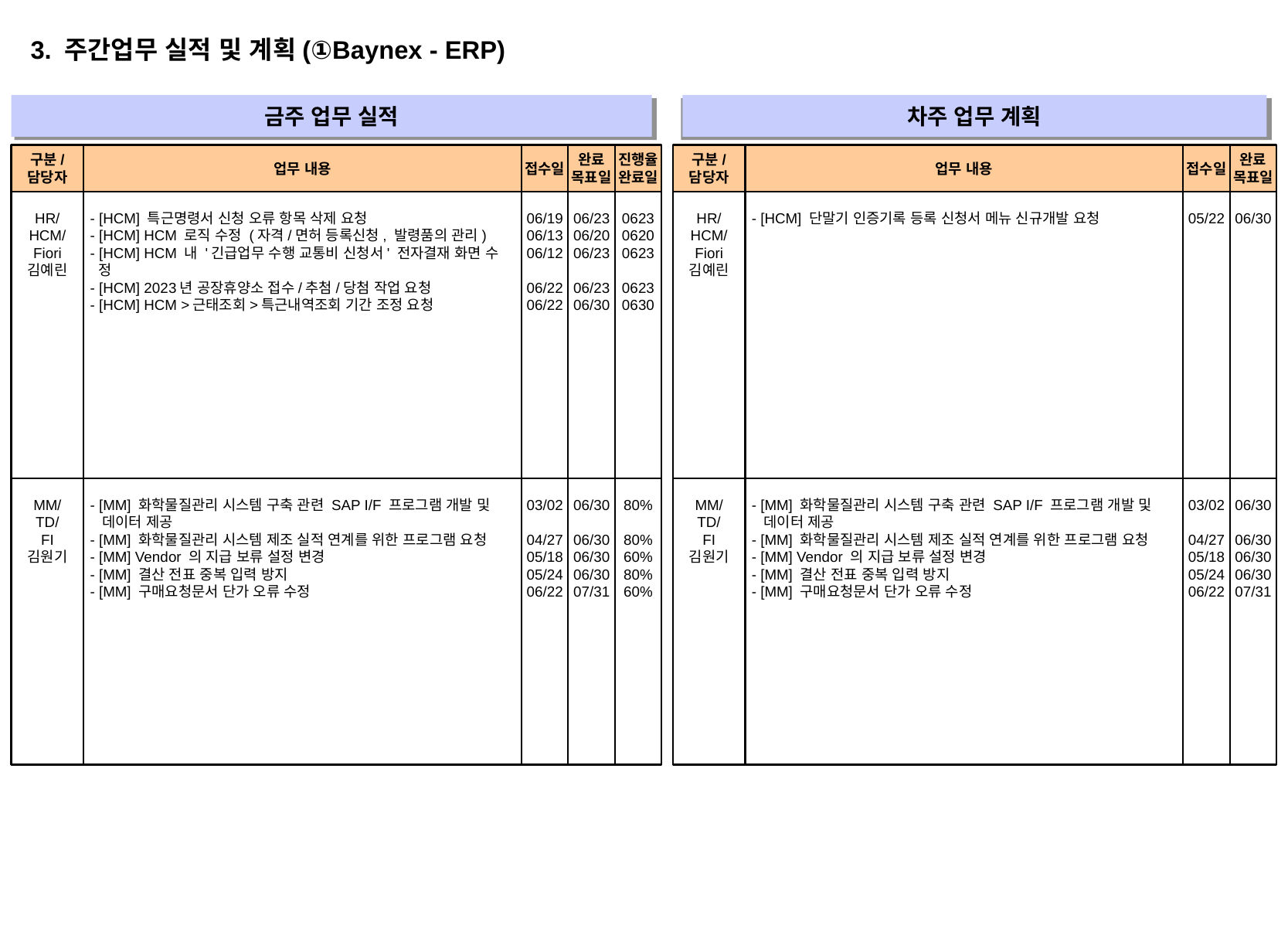

3. 주간업무 실적 및 계획(①Baynex - ERP)
금주 업무 실적
차주 업무 계획
" "
" "
구분/
담당자
업무 내용
접수일
완료
목표일
진행율
완료일
구분/
담당자
업무 내용
접수일
완료
목표일
HR/
HCM/
Fiori
김예린

- [HCM] 특근명령서 신청 오류 항목 삭제 요청
- [HCM] HCM 로직 수정 (자격/면허 등록신청, 발령품의 관리)
- [HCM] HCM 내 '긴급업무 수행 교통비 신청서' 전자결재 화면 수
  정
- [HCM] 2023년 공장휴양소 접수/추첨/당첨 작업 요청
- [HCM] HCM >근태조회>특근내역조회 기간 조정 요청
06/19
06/13
06/12
06/22
06/22
06/23
06/20
06/23
06/23
06/30
0623
0620
0623
0623
0630
HR/
HCM/
Fiori
김예린

- [HCM] 단말기 인증기록 등록 신청서 메뉴 신규개발 요청
05/22
06/30
MM/
TD/
FI
김원기

- [MM] 화학물질관리 시스템 구축 관련 SAP I/F 프로그램 개발 및
   데이터 제공
- [MM] 화학물질관리 시스템 제조 실적 연계를 위한 프로그램 요청
- [MM] Vendor 의 지급 보류 설정 변경
- [MM] 결산 전표 중복 입력 방지
- [MM] 구매요청문서 단가 오류 수정
03/02
04/27
05/18
05/24
06/22
06/30
06/30
06/30
06/30
07/31
80%
80%
60%
80%
60%
MM/
TD/
FI
김원기

- [MM] 화학물질관리 시스템 구축 관련 SAP I/F 프로그램 개발 및
   데이터 제공
- [MM] 화학물질관리 시스템 제조 실적 연계를 위한 프로그램 요청
- [MM] Vendor 의 지급 보류 설정 변경
- [MM] 결산 전표 중복 입력 방지
- [MM] 구매요청문서 단가 오류 수정
03/02
04/27
05/18
05/24
06/22
06/30
06/30
06/30
06/30
07/31